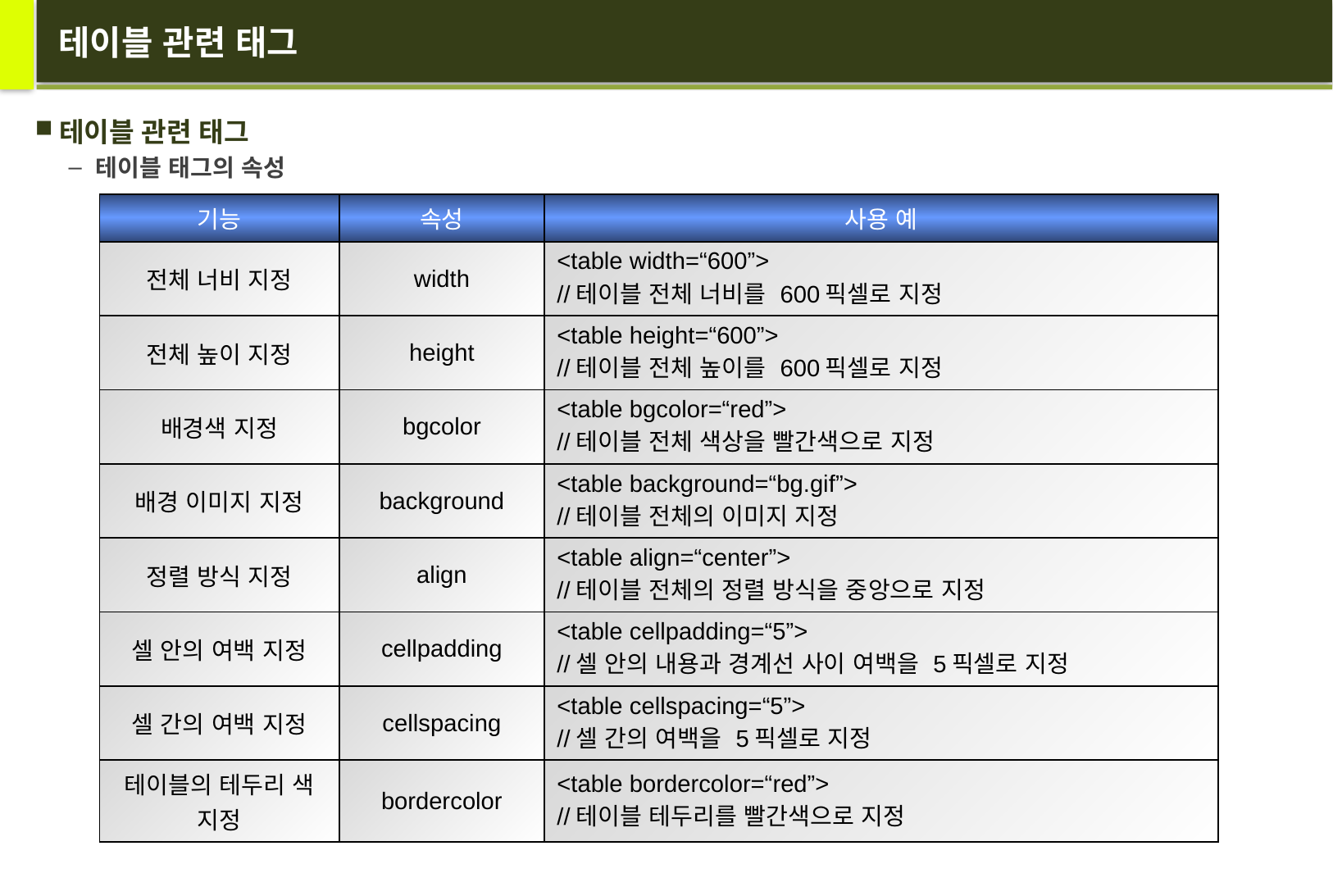

# 테이블 관련 태그
테이블 관련 태그
테이블 태그의 속성
| 기능 | 속성 | 사용 예 |
| --- | --- | --- |
| 전체 너비 지정 | width | <table width=“600”> //테이블 전체 너비를 600픽셀로 지정 |
| 전체 높이 지정 | height | <table height=“600”> //테이블 전체 높이를 600픽셀로 지정 |
| 배경색 지정 | bgcolor | <table bgcolor=“red”> //테이블 전체 색상을 빨간색으로 지정 |
| 배경 이미지 지정 | background | <table background=“bg.gif”> //테이블 전체의 이미지 지정 |
| 정렬 방식 지정 | align | <table align=“center”> //테이블 전체의 정렬 방식을 중앙으로 지정 |
| 셀 안의 여백 지정 | cellpadding | <table cellpadding=“5”> //셀 안의 내용과 경계선 사이 여백을 5픽셀로 지정 |
| 셀 간의 여백 지정 | cellspacing | <table cellspacing=“5”> //셀 간의 여백을 5픽셀로 지정 |
| 테이블의 테두리 색 지정 | bordercolor | <table bordercolor=“red”> //테이블 테두리를 빨간색으로 지정 |